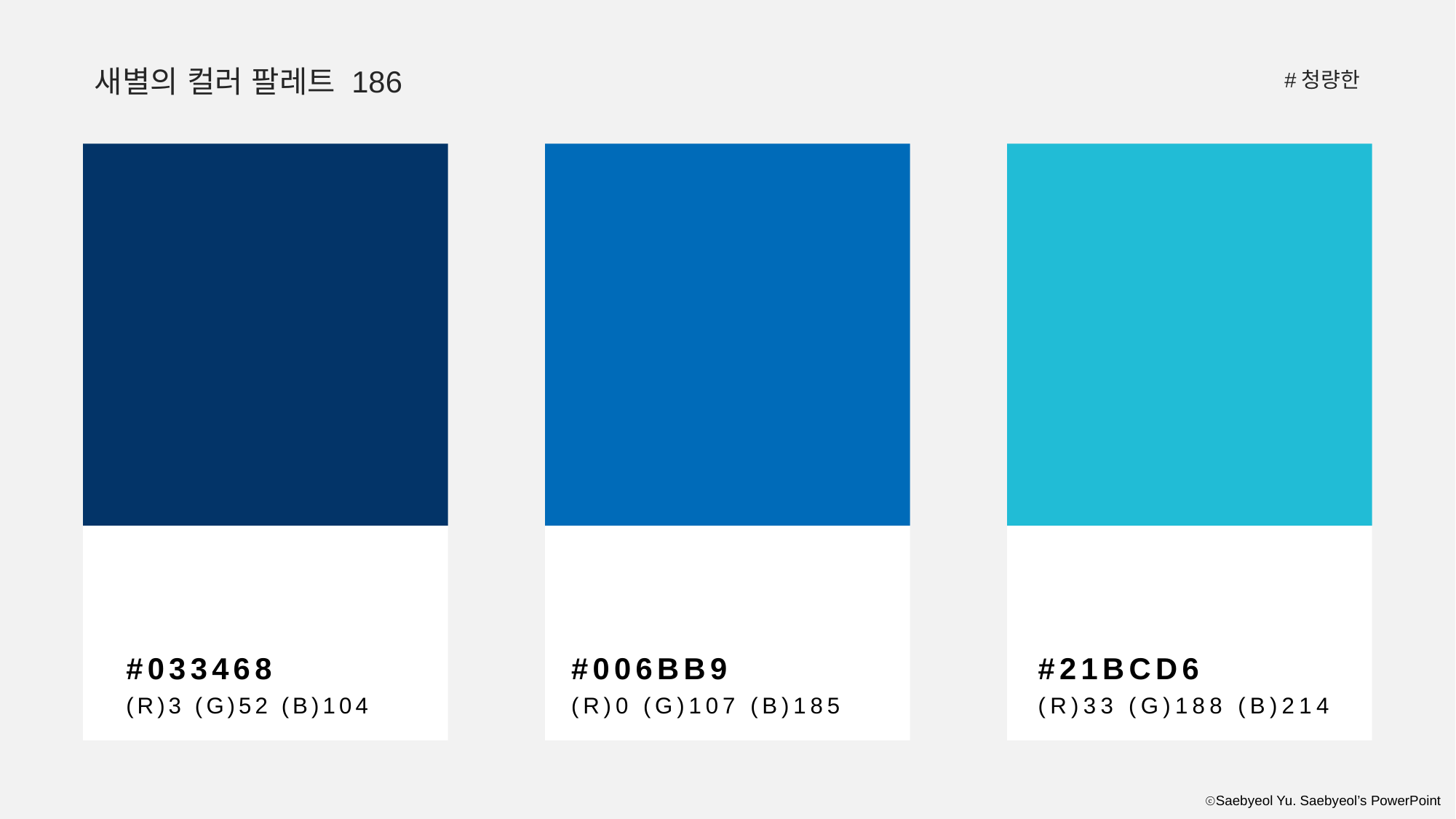

새별의 컬러 팔레트 186
#청량한

#033468
(R)3 (G)52 (B)104
#006BB9
(R)0 (G)107 (B)185
#21BCD6
(R)33 (G)188 (B)214